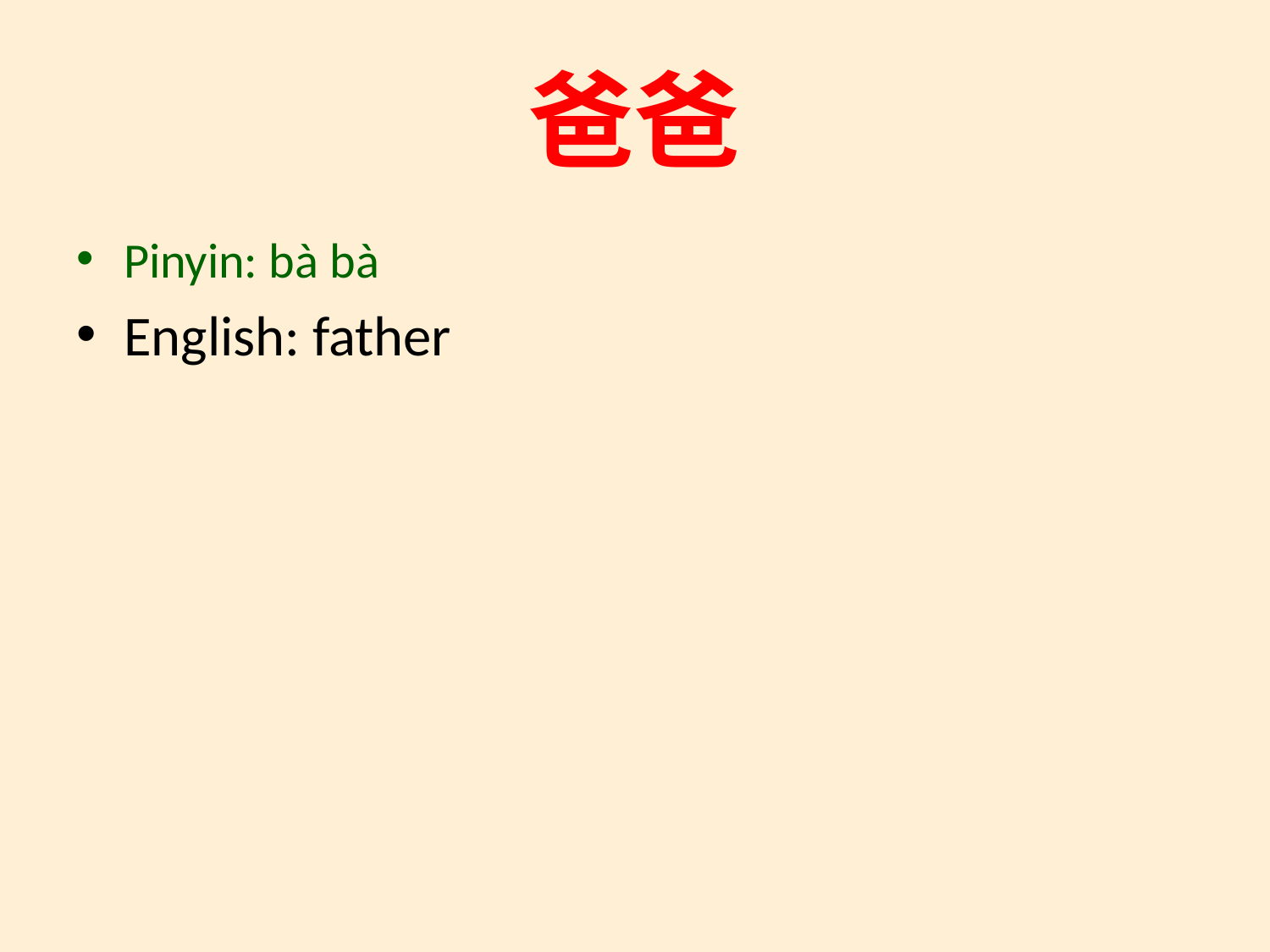

# 爸爸
Pinyin: bà bà
English: father